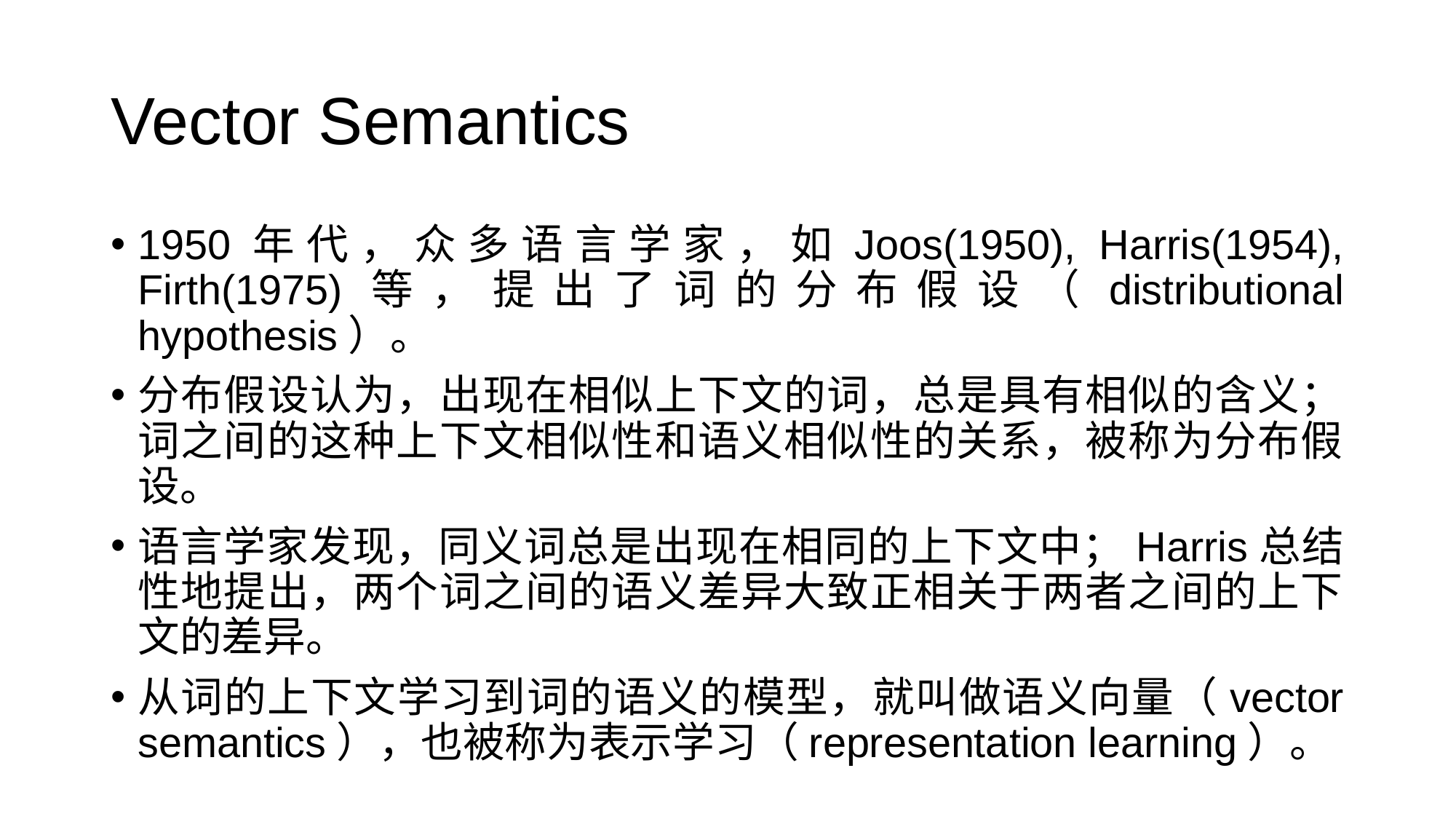

# Vector Semantics
1950年代，众多语言学家，如Joos(1950), Harris(1954), Firth(1975)等，提出了词的分布假设（distributional hypothesis）。
分布假设认为，出现在相似上下文的词，总是具有相似的含义；词之间的这种上下文相似性和语义相似性的关系，被称为分布假设。
语言学家发现，同义词总是出现在相同的上下文中；Harris总结性地提出，两个词之间的语义差异大致正相关于两者之间的上下文的差异。
从词的上下文学习到词的语义的模型，就叫做语义向量（vector semantics），也被称为表示学习（representation learning）。